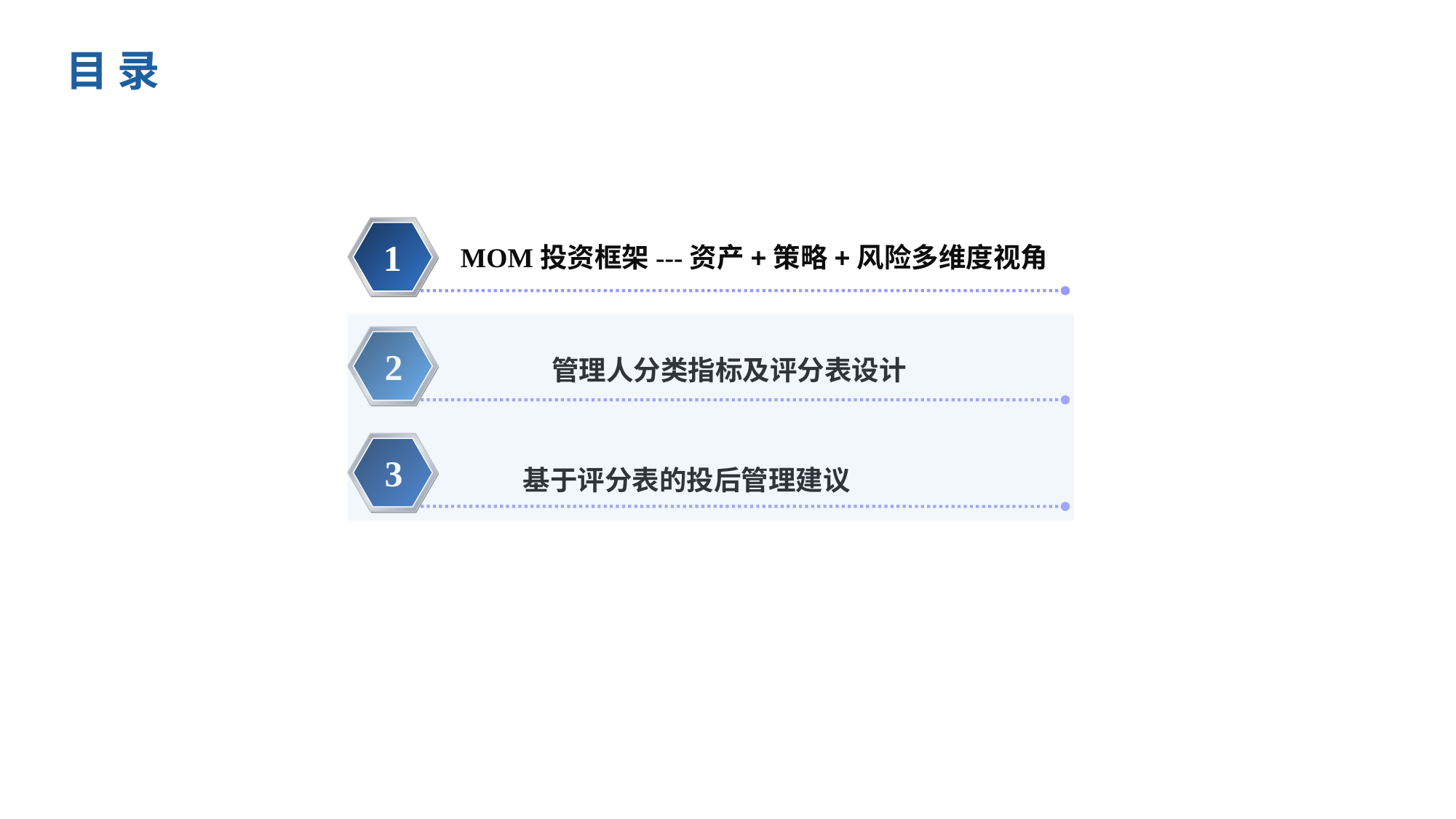

目 录

1
MOM投资框架---资产+策略+风险多维度视角

2
管理人分类指标及评分表设计

基于评分表的投后管理建议
3